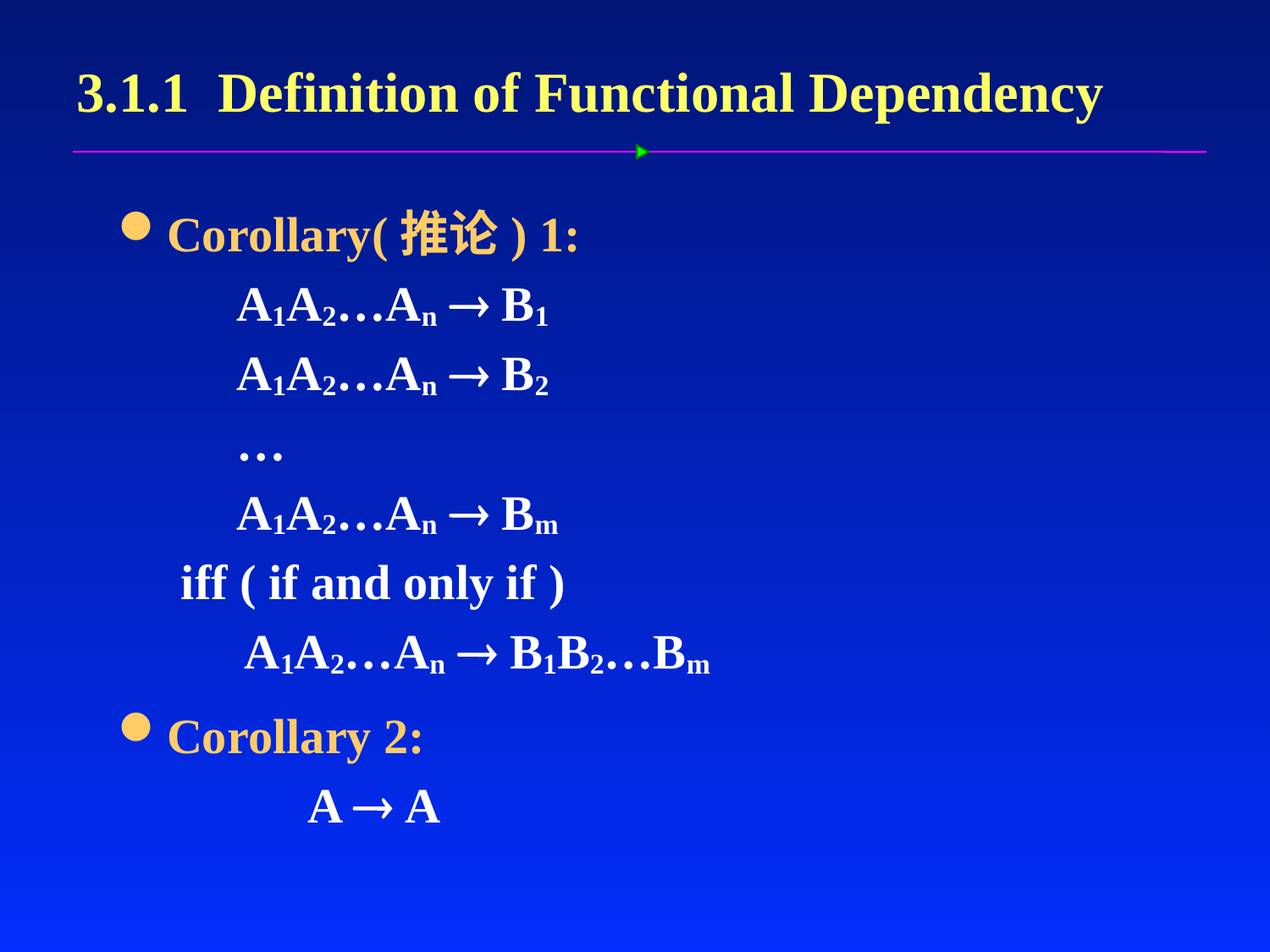

# 3.1.1  Definition of Functional Dependency

Corollary(推论) 1:
A1A2…An → B1
A1A2…An → B2
…
A1A2…An → Bm
iff ( if and only if )
A1A2…An → B1B2…Bm
Corollary 2:
	A → A